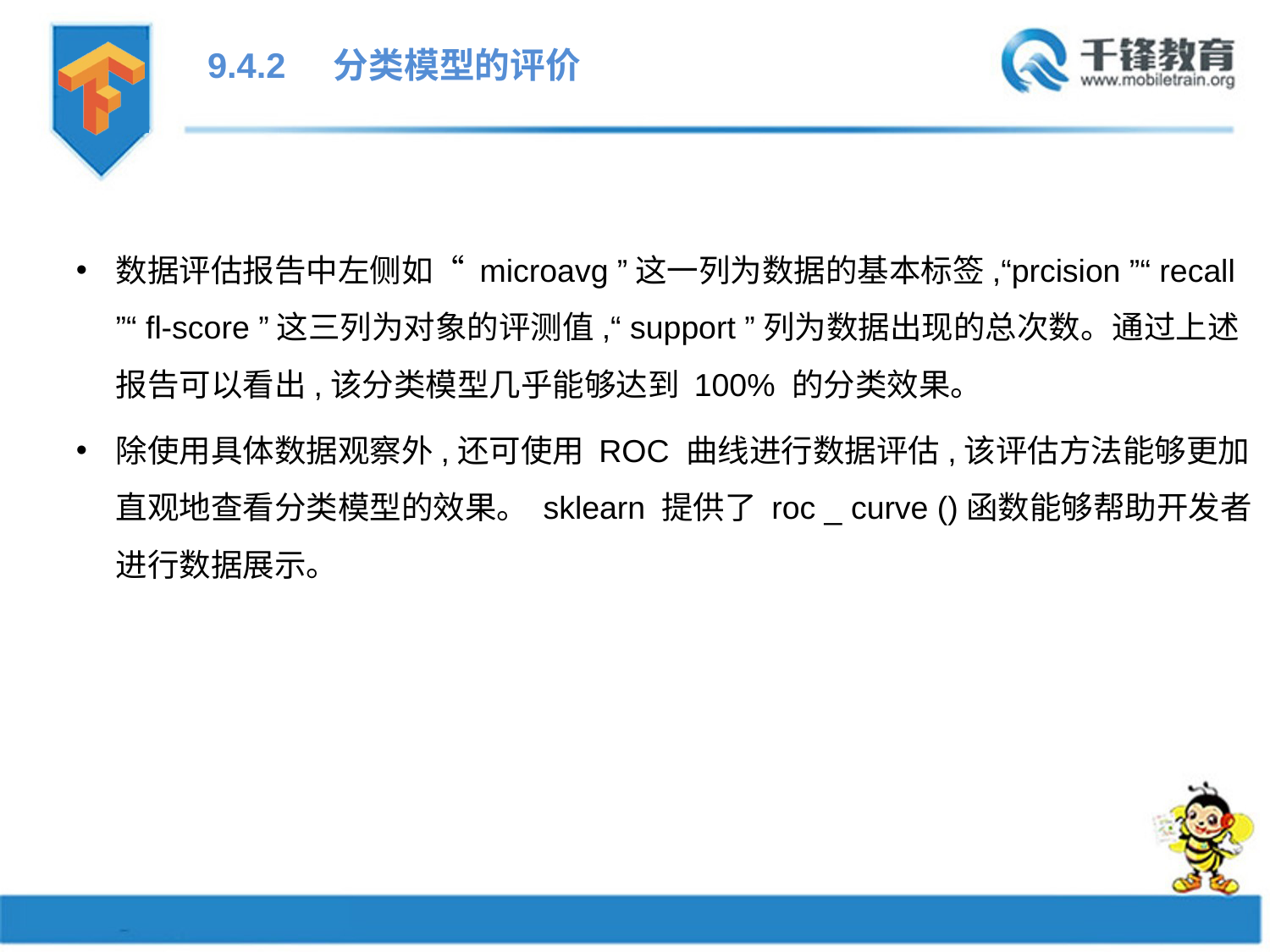

9.4.2    分类模型的评价
数据评估报告中左侧如“ microavg ”这一列为数据的基本标签,“prcision ”“ recall ”“ fl-score ”这三列为对象的评测值,“ support ”列为数据出现的总次数。通过上述报告可以看出,该分类模型几乎能够达到 100% 的分类效果。
除使用具体数据观察外,还可使用 ROC 曲线进行数据评估,该评估方法能够更加直观地查看分类模型的效果。 sklearn 提供了 roc _ curve ()函数能够帮助开发者进行数据展示。